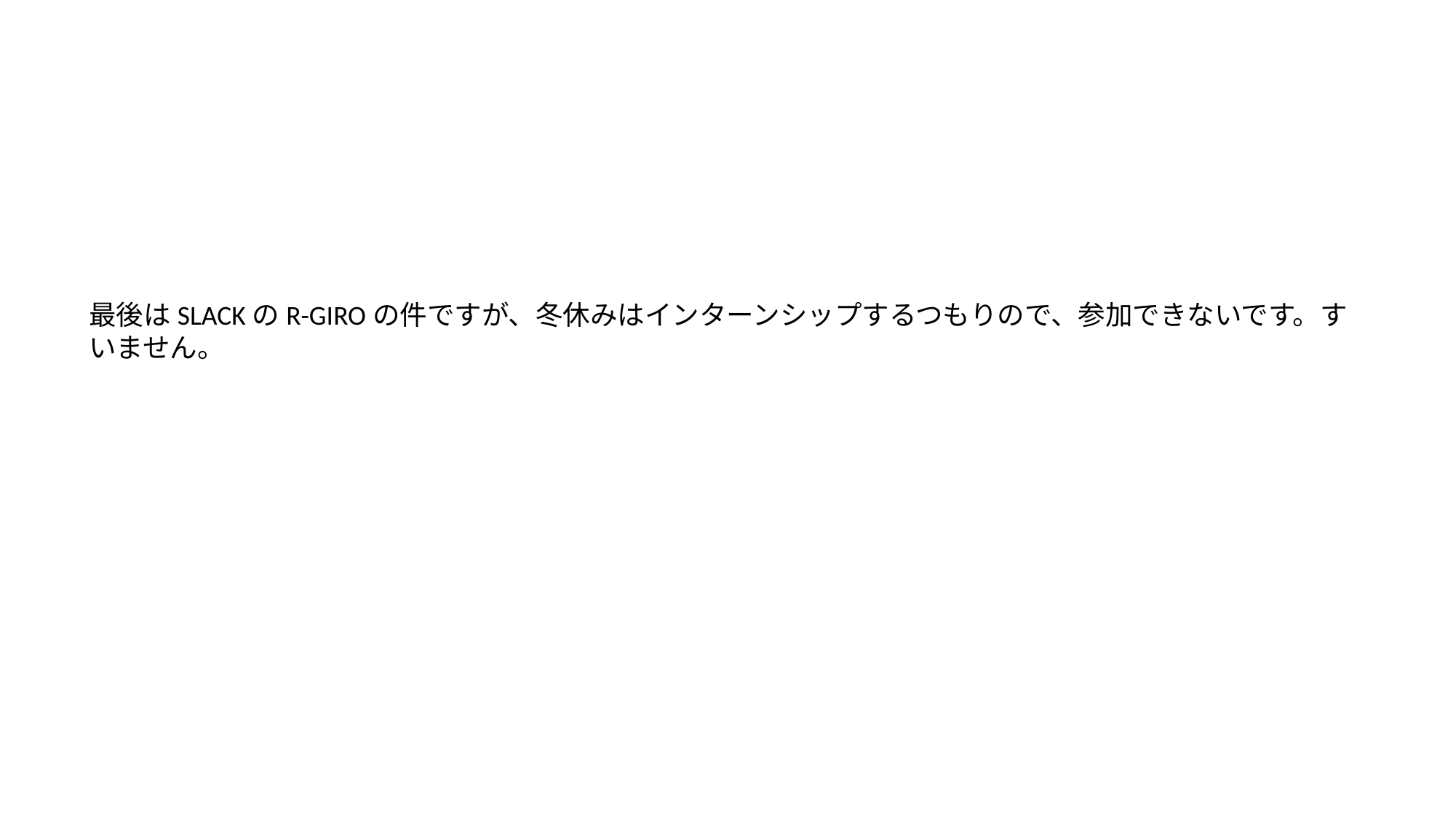

最後はSLACKのR-GIROの件ですが、冬休みはインターンシップするつもりので、参加できないです。すいません。